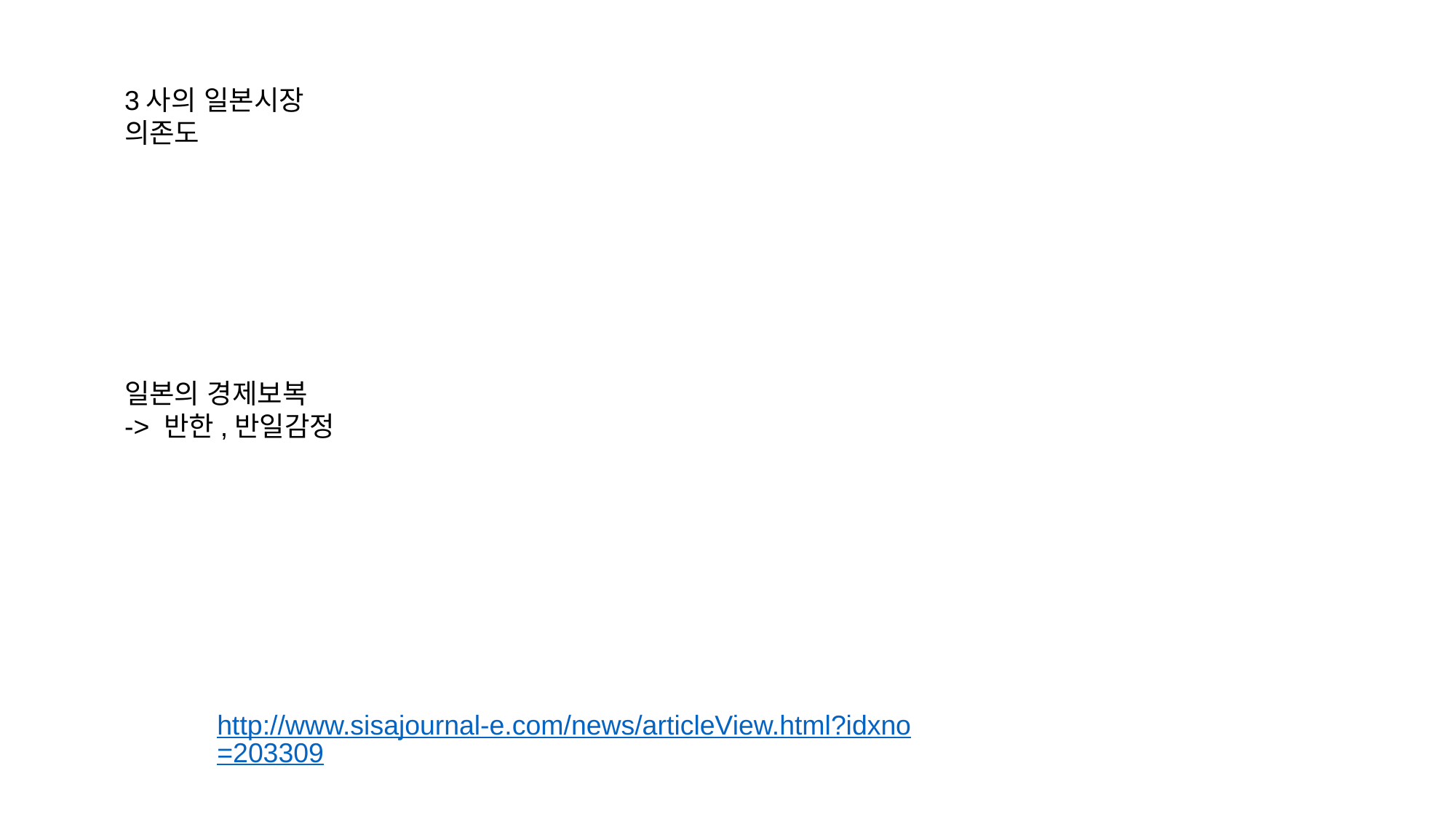

3사의 일본시장 의존도
일본의 경제보복
-> 반한,반일감정
http://www.sisajournal-e.com/news/articleView.html?idxno=203309